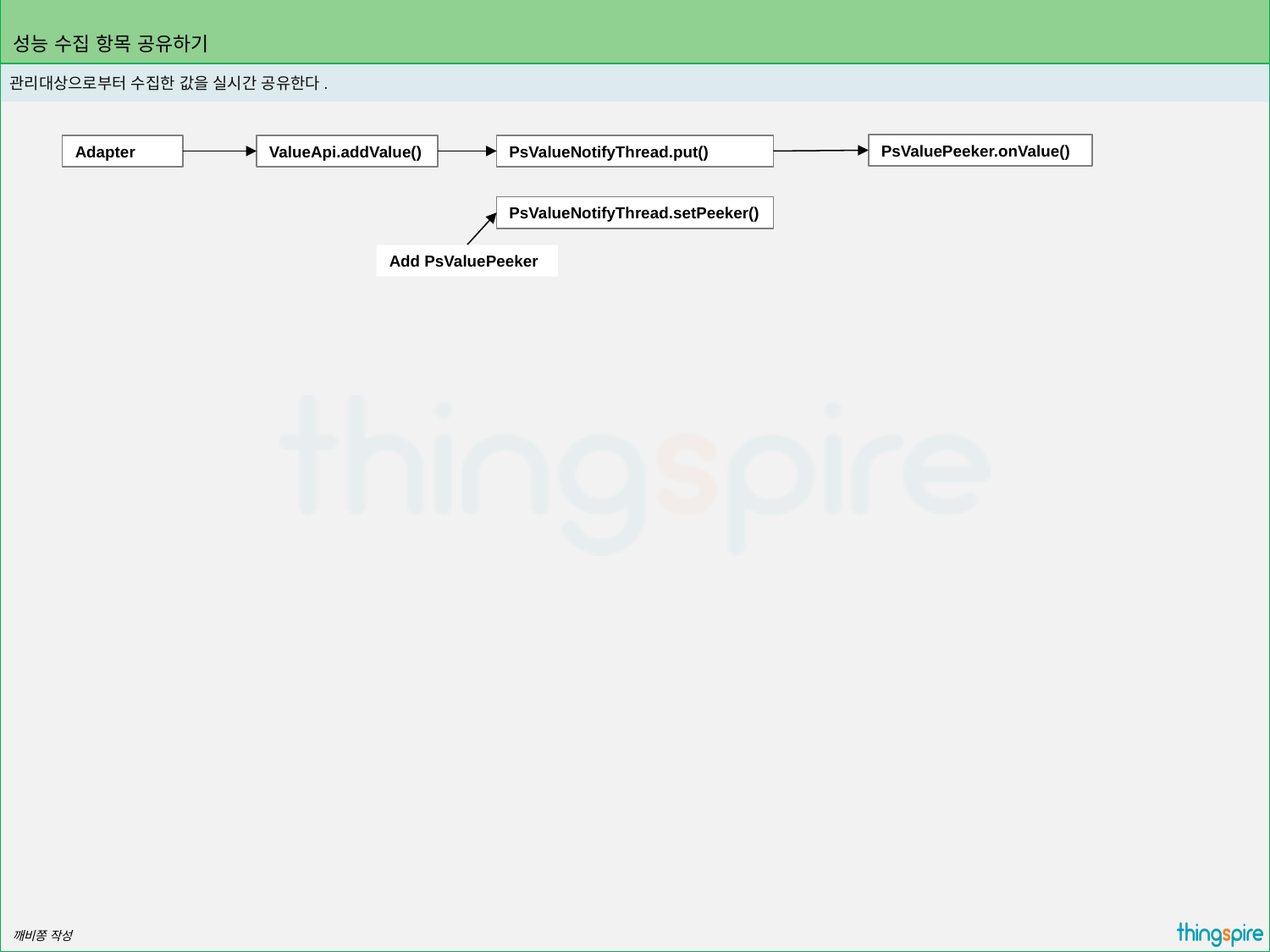

# 성능 수집 항목 공유하기
관리대상으로부터 수집한 값을 실시간 공유한다.
PsValuePeeker.onValue()
Adapter
ValueApi.addValue()
PsValueNotifyThread.put()
PsValueNotifyThread.setPeeker()
Add PsValuePeeker